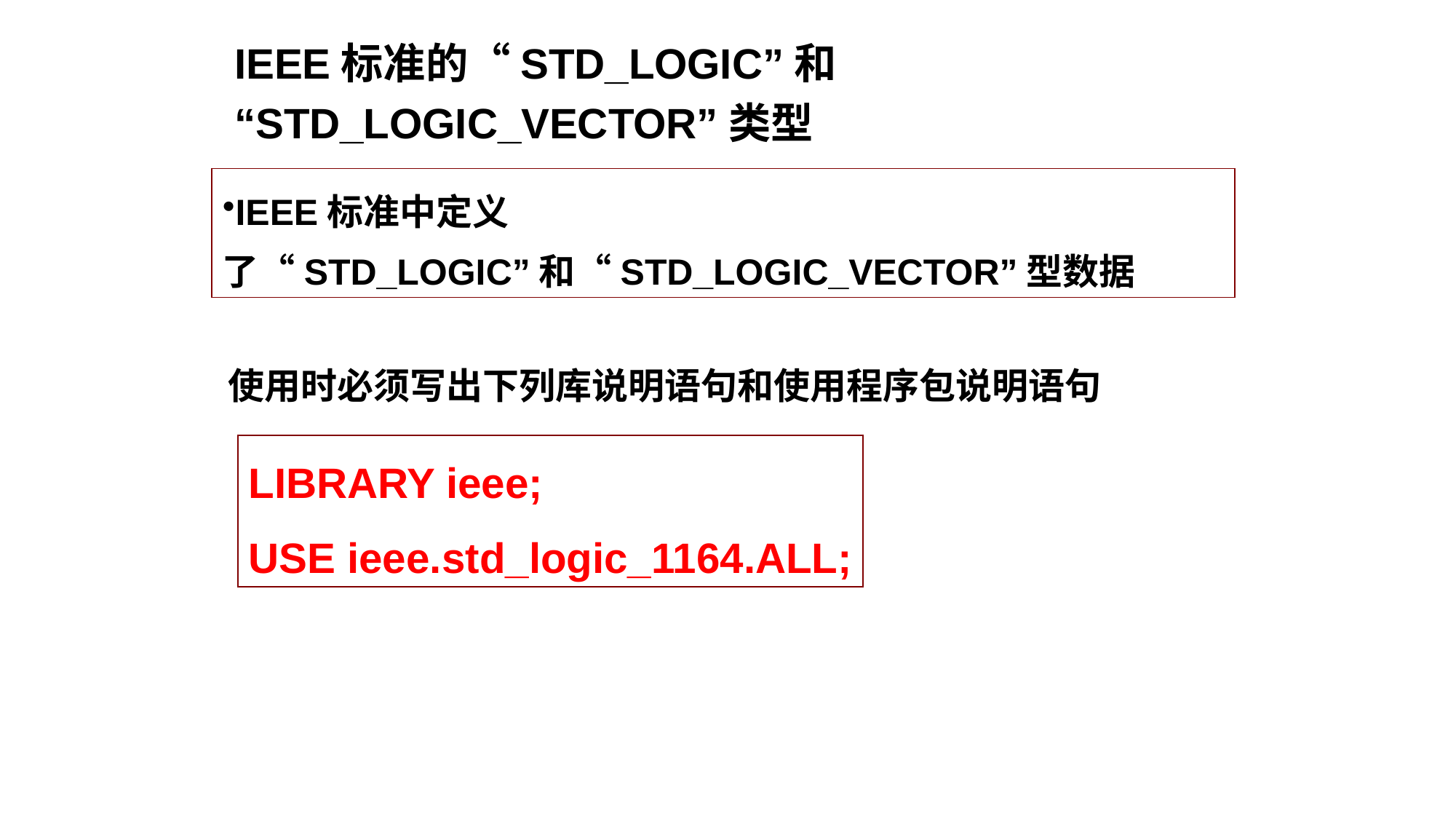

IEEE标准的“STD_LOGIC”和
“STD_LOGIC_VECTOR”类型
IEEE标准中定义了“STD_LOGIC”和“STD_LOGIC_VECTOR”型数据
使用时必须写出下列库说明语句和使用程序包说明语句
LIBRARY ieee;
USE ieee.std_logic_1164.ALL;